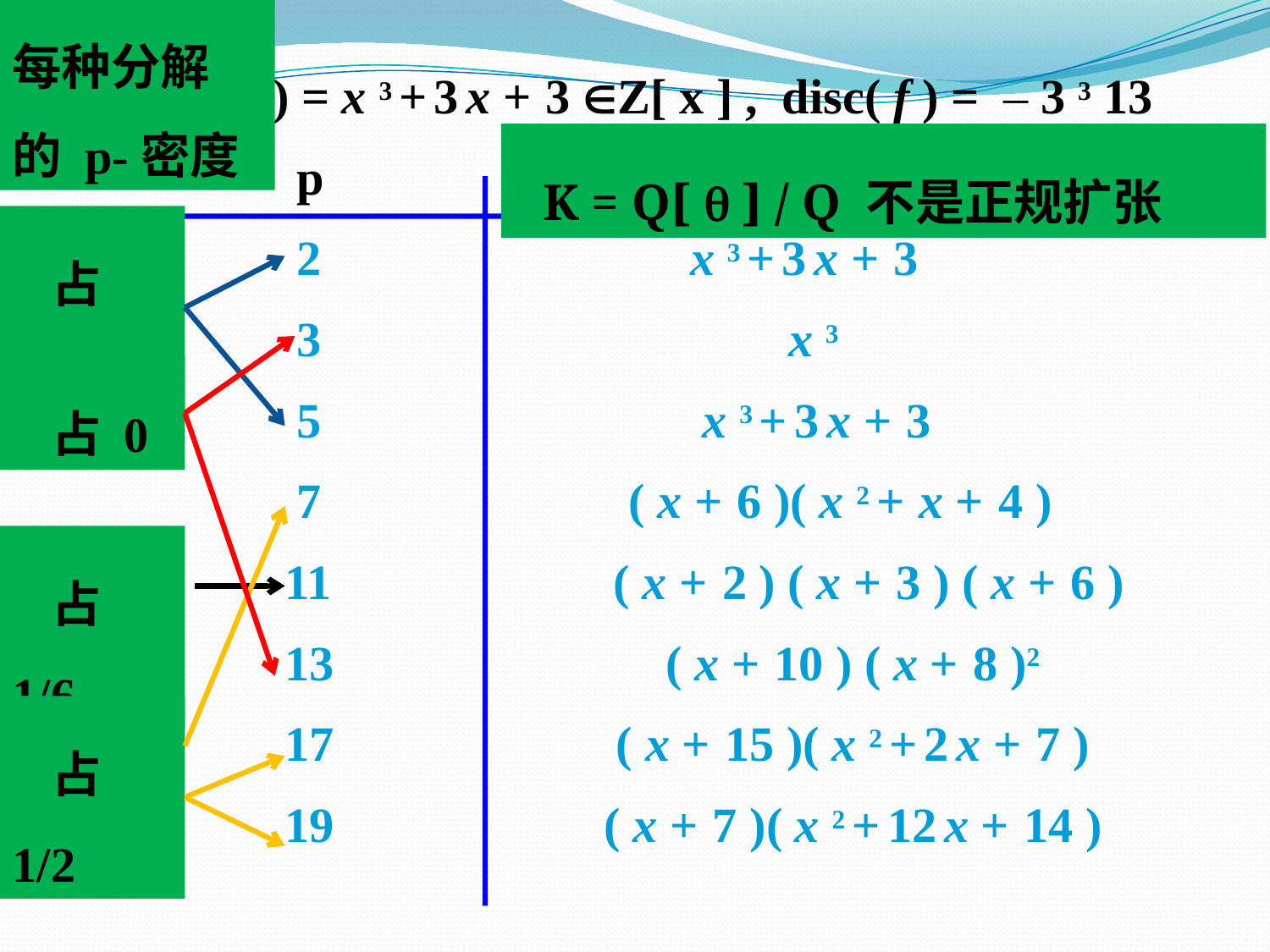

每种分解
的 p-密度
例:  f ( x ) = x 3 + 3 x +  3 ∈Z[ x ] ,  disc( f ) =  – 3 3 13
                  p                              f ( x ) mod p
                  2                              x 3 + 3 x +  3
                  3                                      x 3
                  5                               x 3 + 3 x +  3
                  7                         ( x +  6 )( x 2 +  x +  4 )
                 11                       ( x +  2 ) ( x +  3 ) ( x +  6 )
                 13                           ( x +  10 ) ( x +  8 )2
                 17                       ( x +  15 )( x 2 + 2 x +  7 )
                 19                      ( x +  7 )( x 2 + 12 x +  14 )
  K = Q[ θ ] / Q 不是正规扩张

  占 1/3

  占 0
  占 1/6
  占 1/2